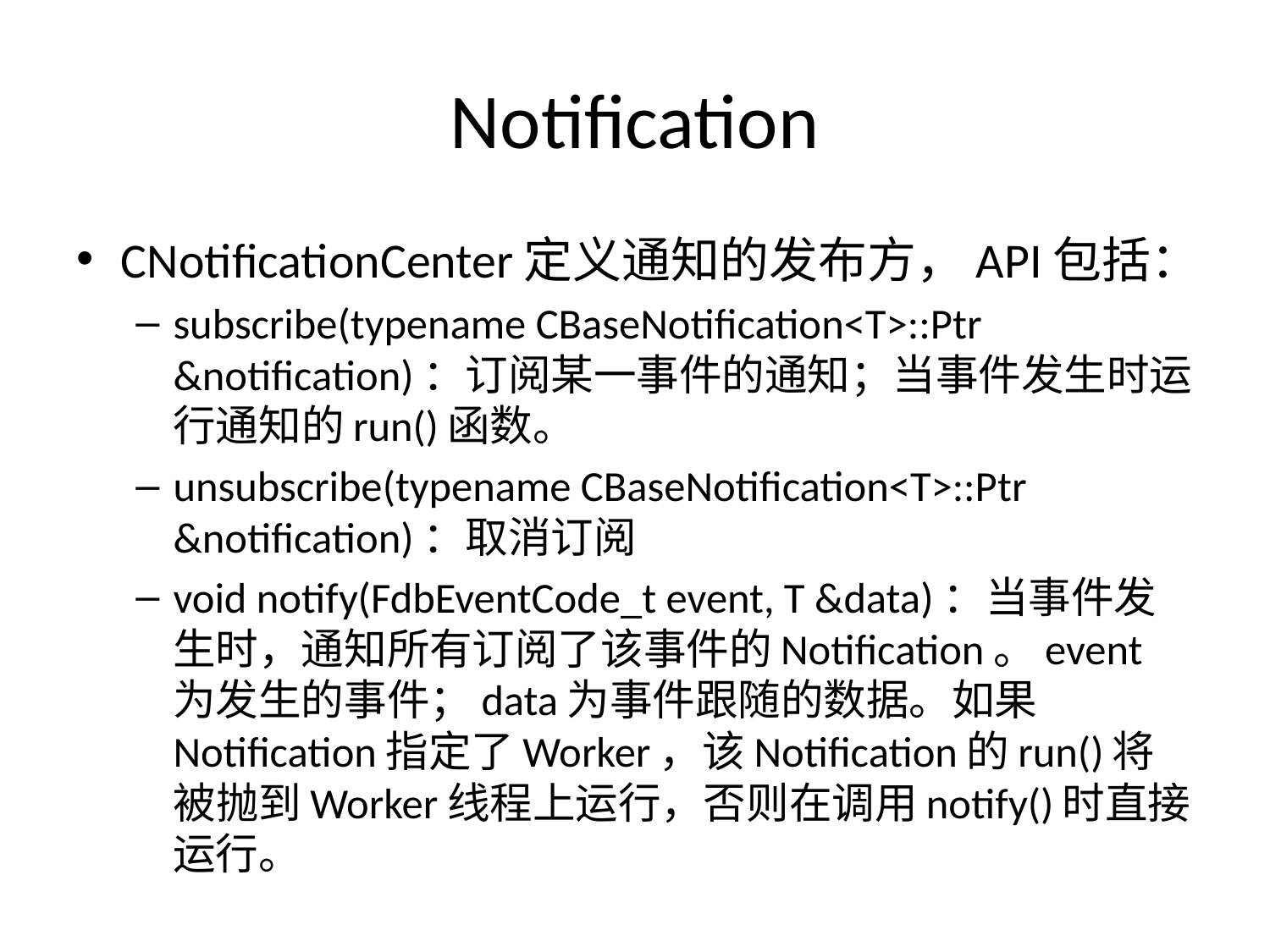

# Notification
CNotificationCenter定义通知的发布方，API包括：
subscribe(typename CBaseNotification<T>::Ptr &notification)：订阅某一事件的通知；当事件发生时运行通知的run()函数。
unsubscribe(typename CBaseNotification<T>::Ptr &notification)：取消订阅
void notify(FdbEventCode_t event, T &data)：当事件发生时，通知所有订阅了该事件的Notification。event为发生的事件；data为事件跟随的数据。如果Notification指定了Worker，该Notification的run()将被抛到Worker线程上运行，否则在调用notify()时直接运行。